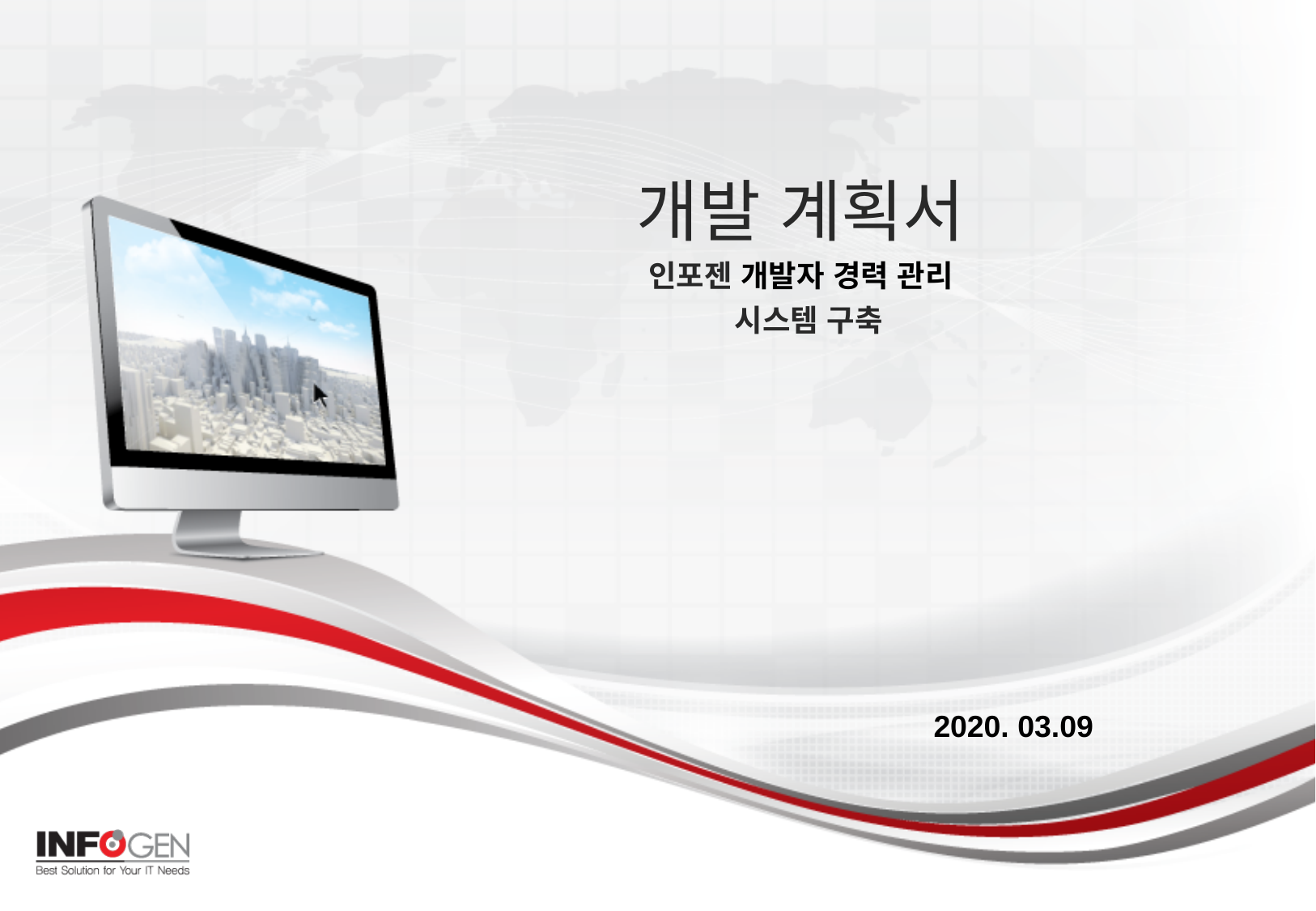

개발 계획서
인포젠 개발자 경력 관리
 시스템 구축
2020. 03.09